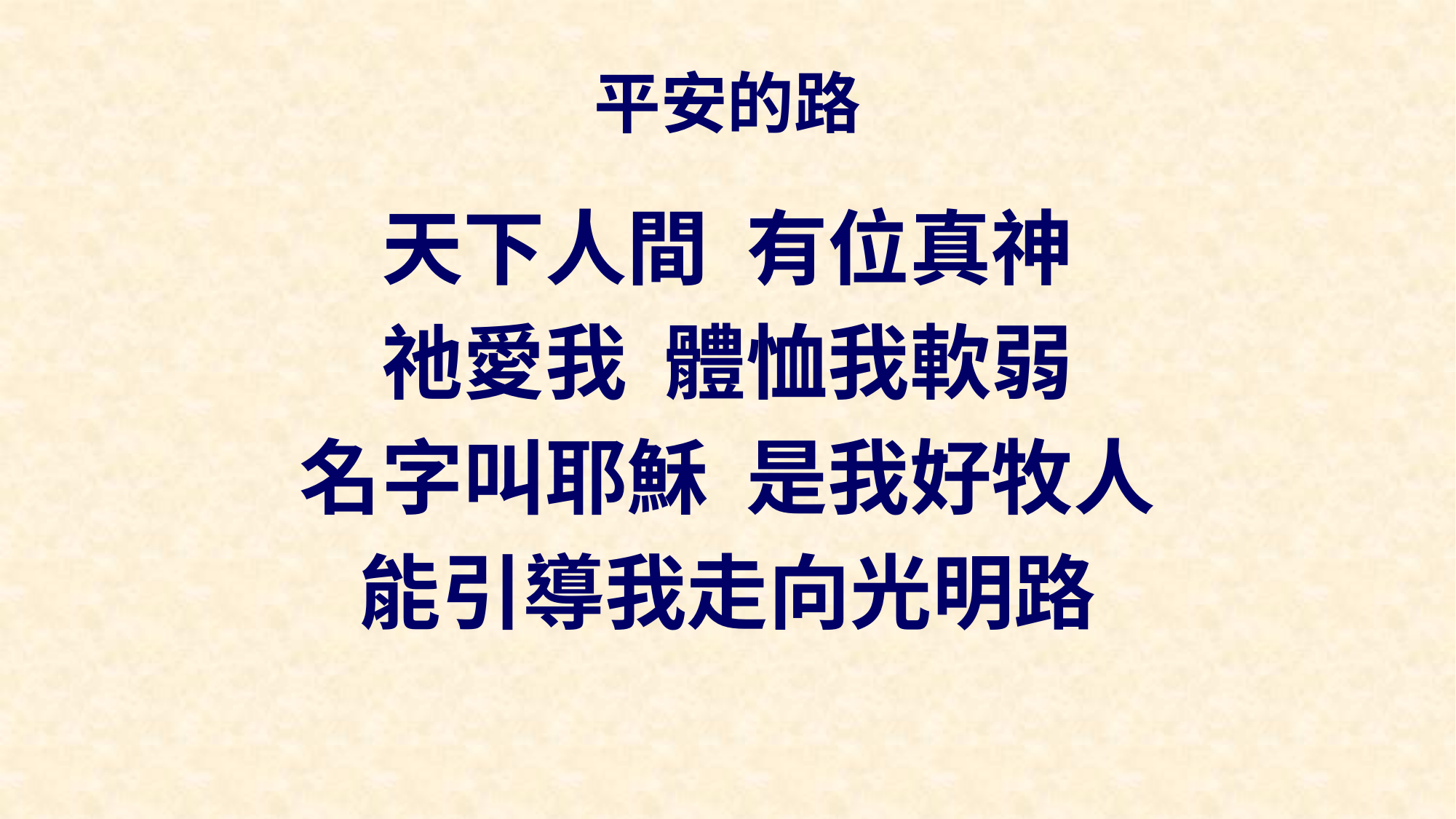

# 平安的路
天下人間  有位真神
祂愛我  體恤我軟弱
名字叫耶穌  是我好牧人
能引導我走向光明路